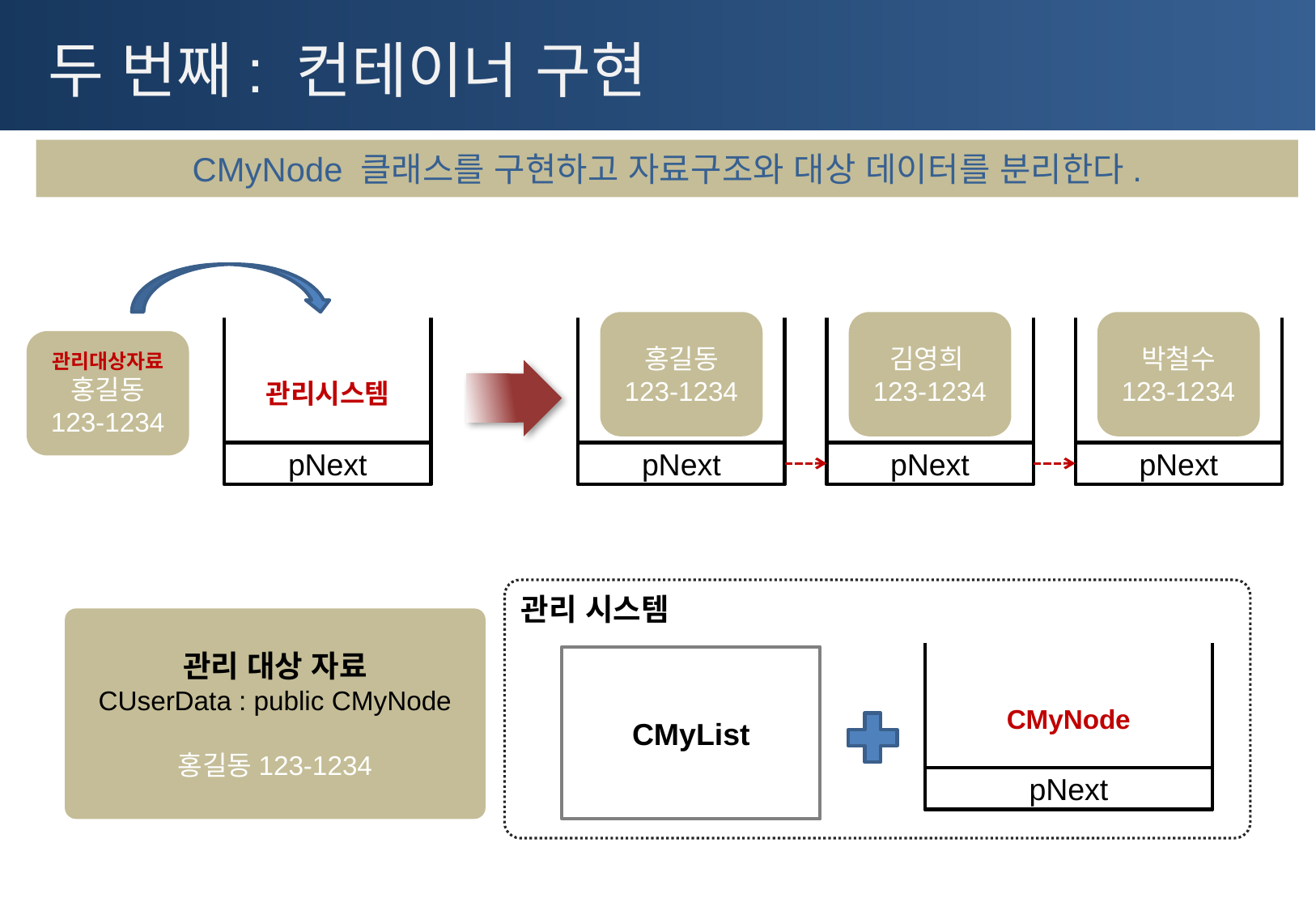

# 두 번째: 컨테이너 구현
CMyNode 클래스를 구현하고 자료구조와 대상 데이터를 분리한다.

관리시스템
pNext

pNext

pNext

pNext
홍길동
123-1234
김영희123-1234
박철수
123-1234
관리대상자료
홍길동
123-1234

관리 시스템
관리 대상 자료
CUserData : public CMyNode

홍길동123-1234

CMyNode
pNext
CMyList